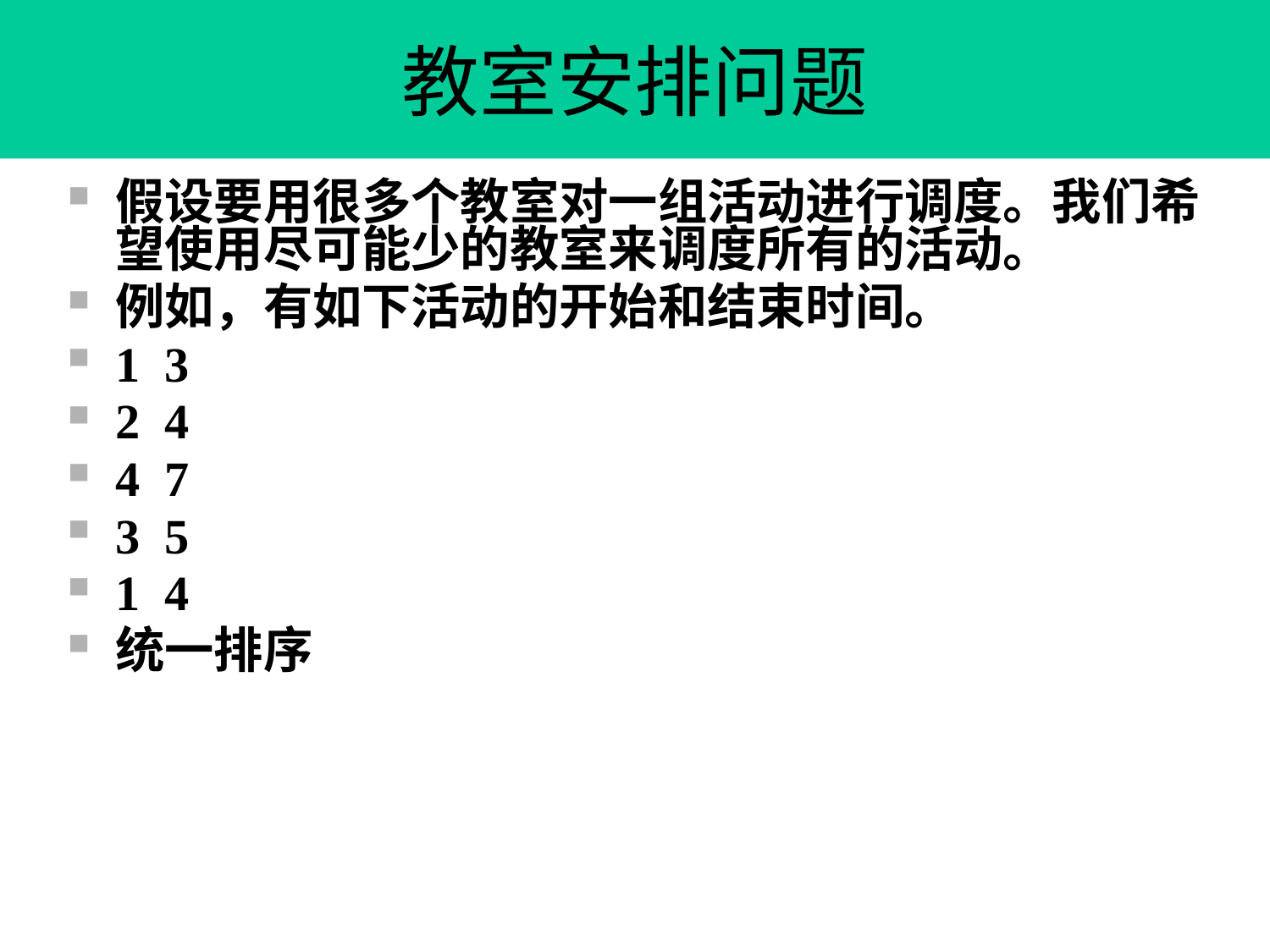

# 教室安排问题
假设要用很多个教室对一组活动进行调度。我们希望使用尽可能少的教室来调度所有的活动。
例如，有如下活动的开始和结束时间。
1  3
2  4
4  7
3  5
1  4
统一排序